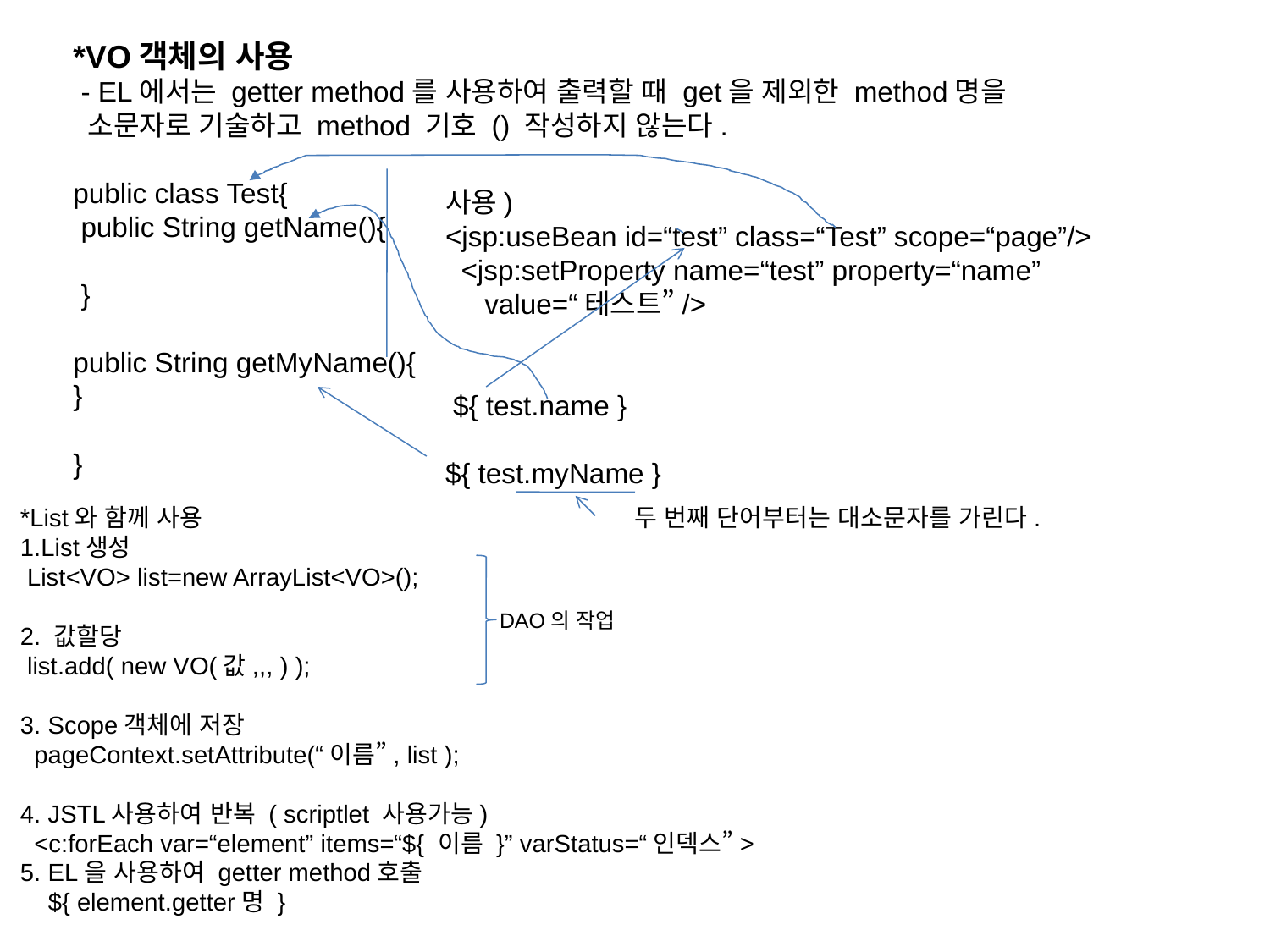

*VO객체의 사용
 - EL에서는 getter method를 사용하여 출력할 때 get을 제외한 method명을
 소문자로 기술하고 method 기호 () 작성하지 않는다.

public class Test{
 public String getName(){

 }

public String getMyName(){
}

}

사용)
<jsp:useBean id=“test” class=“Test” scope=“page”/>
  <jsp:setProperty name=“test” property=“name”
     value=“테스트”/>

 ${ test.name }

${ test.myName }

*List와 함께 사용
1.List생성
 List<VO> list=new ArrayList<VO>();

2. 값할당
 list.add( new VO(값,,, ) );

3. Scope객체에 저장
  pageContext.setAttribute(“이름”, list );

4. JSTL사용하여 반복 ( scriptlet 사용가능)
  <c:forEach var=“element” items=“${ 이름 }” varStatus=“인덱스”>
5. EL을 사용하여 getter method호출
    ${ element.getter명 }

두 번째 단어부터는 대소문자를 가린다.

DAO의 작업